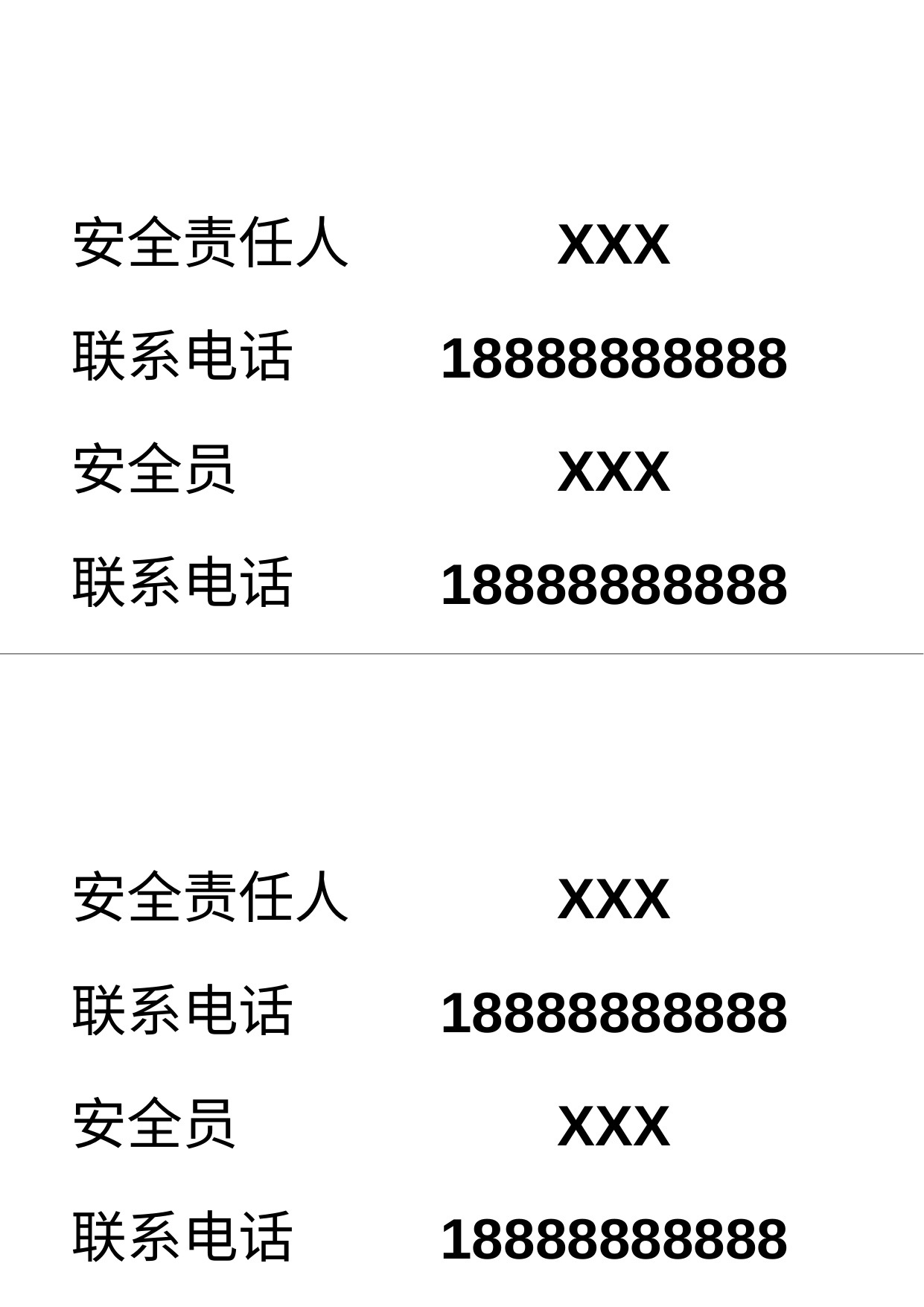

安全责任人联系电话
安全员
联系电话
XXX
18888888888
XXX
18888888888

安全责任人联系电话
安全员
联系电话
XXX
18888888888
XXX
18888888888